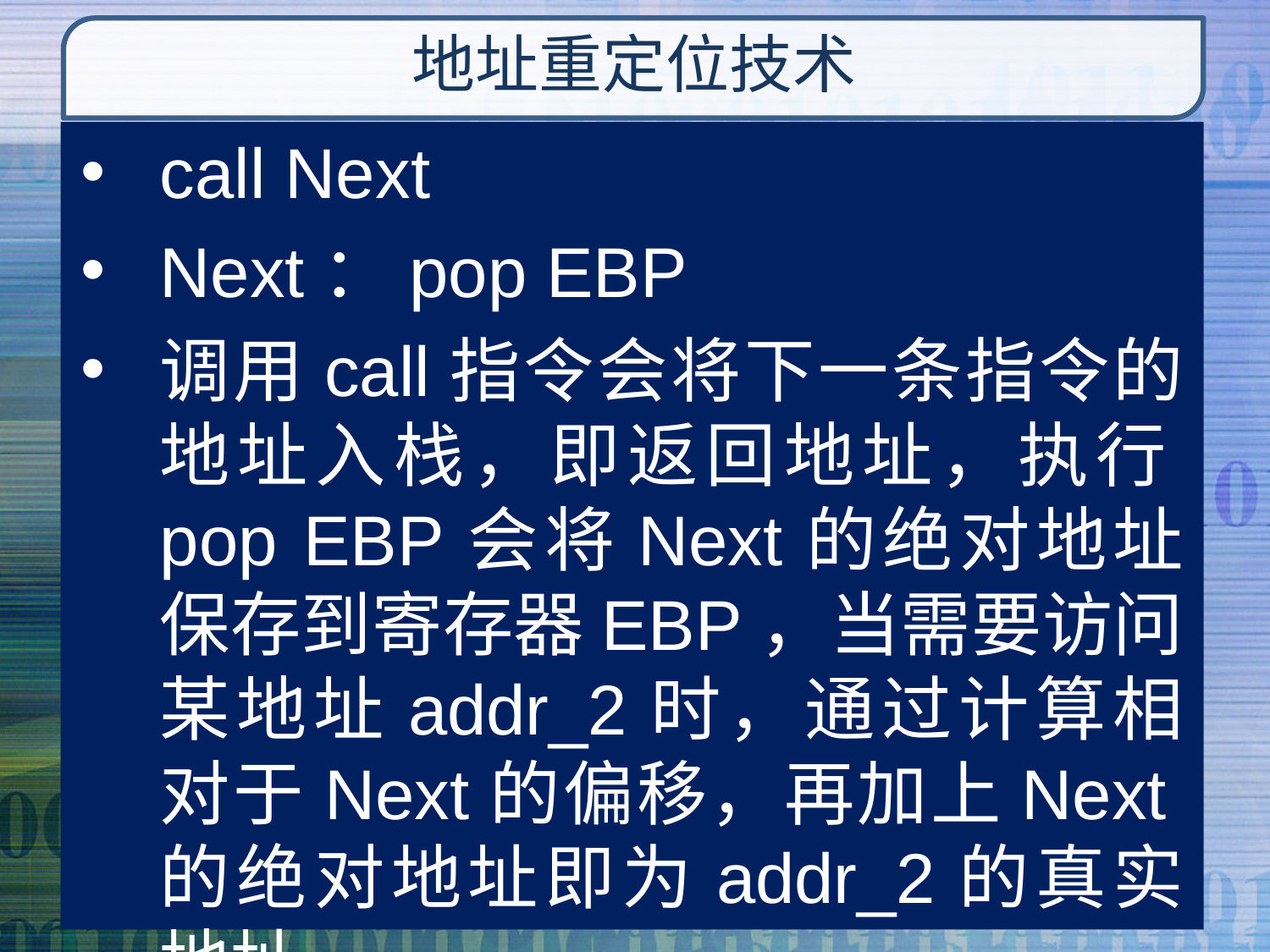

# 地址重定位技术
call Next
Next：pop EBP
调用call指令会将下一条指令的地址入栈，即返回地址，执行pop EBP会将Next的绝对地址保存到寄存器EBP，当需要访问某地址addr_2时，通过计算相对于Next的偏移，再加上Next的绝对地址即为addr_2的真实地址